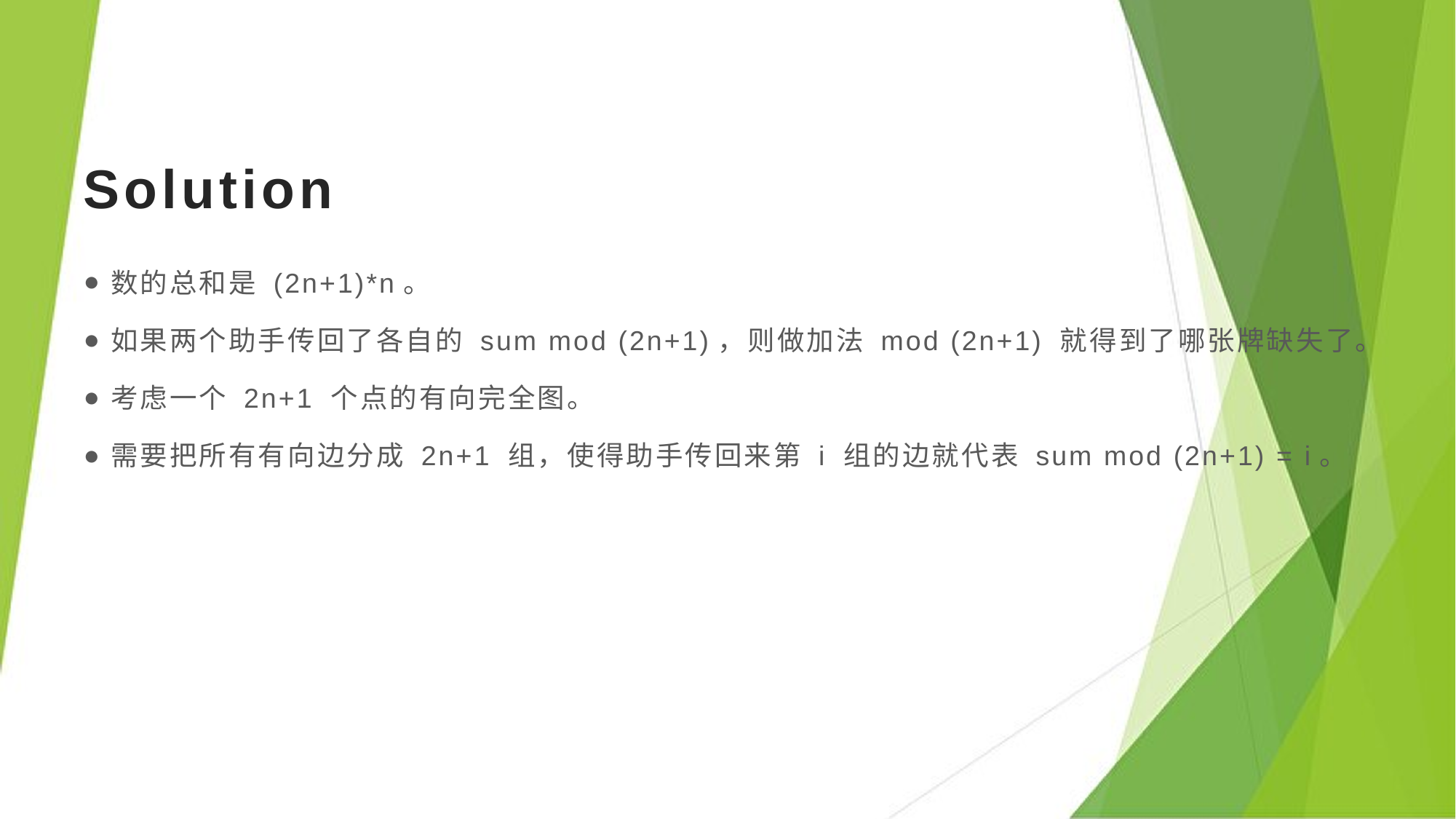

# Solution
数的总和是 (2n+1)*n。
如果两个助手传回了各自的 sum mod (2n+1)，则做加法 mod (2n+1) 就得到了哪张牌缺失了。
考虑一个 2n+1 个点的有向完全图。
需要把所有有向边分成 2n+1 组，使得助手传回来第 i 组的边就代表 sum mod (2n+1) = i。